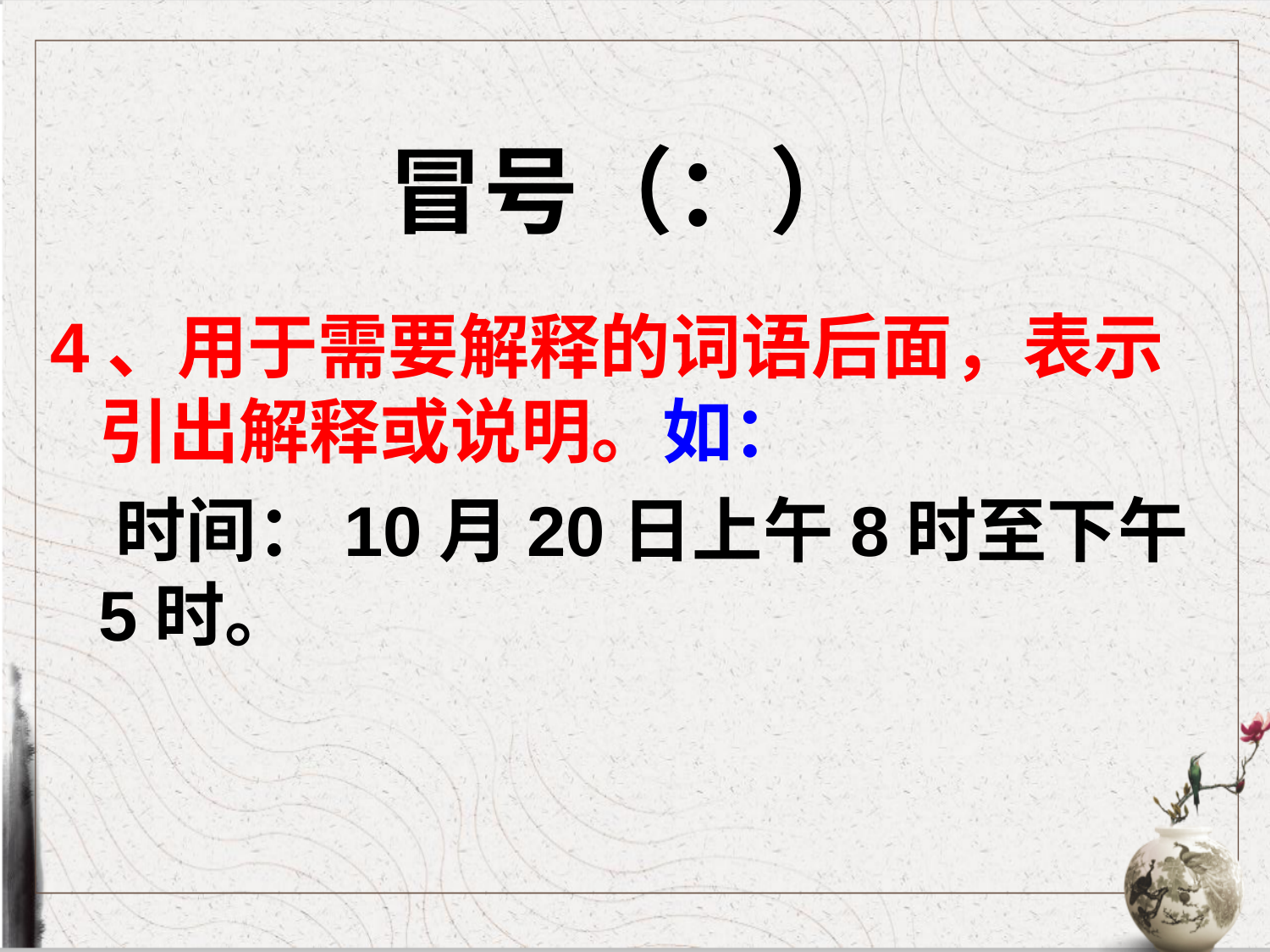

# 冒号（：）
4、用于需要解释的词语后面，表示引出解释或说明。如：
   时间：10月20日上午8时至下午5时。